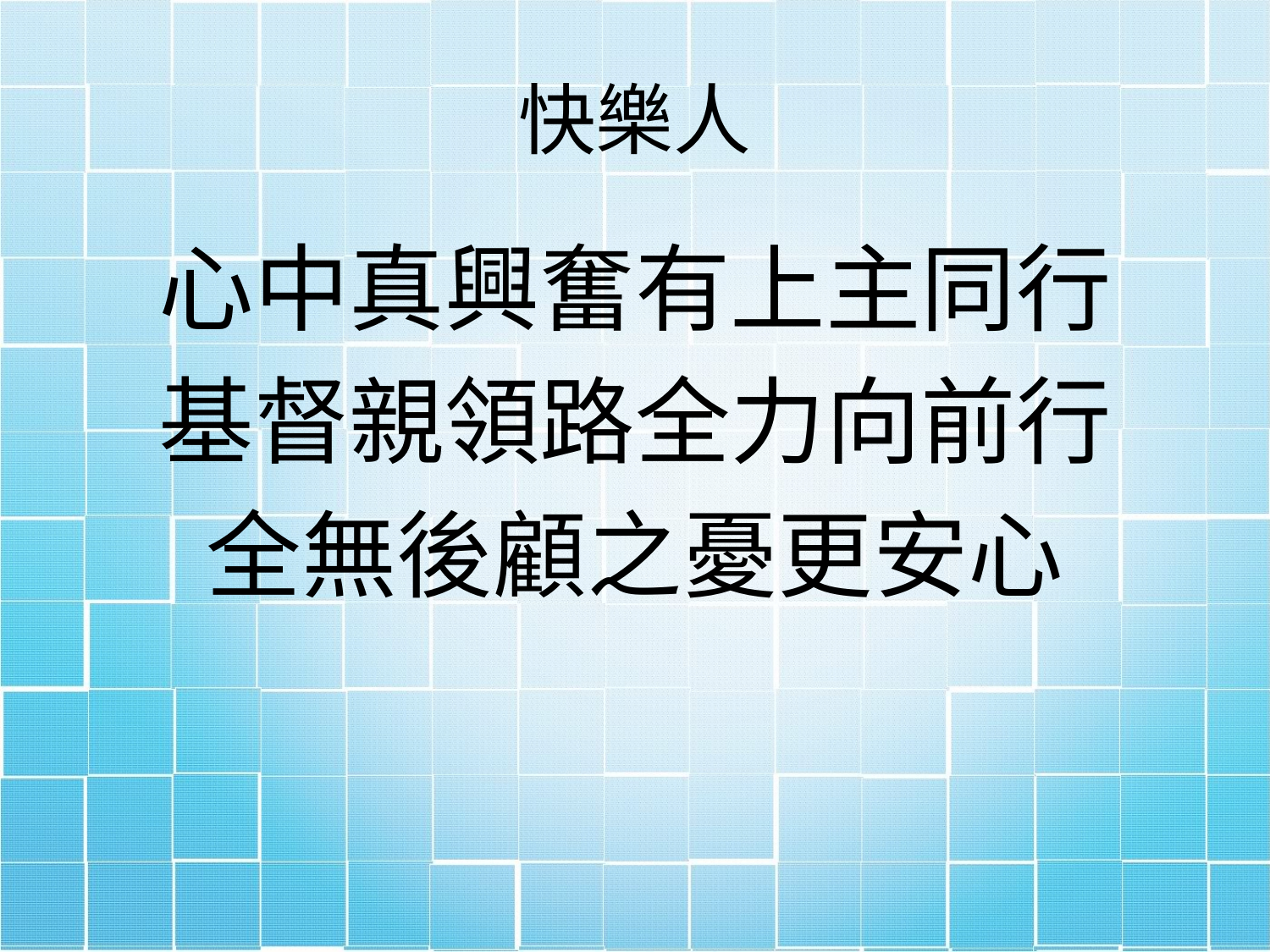

# 快樂人
心中真興奮有上主同行
基督親領路全力向前行
全無後顧之憂更安心